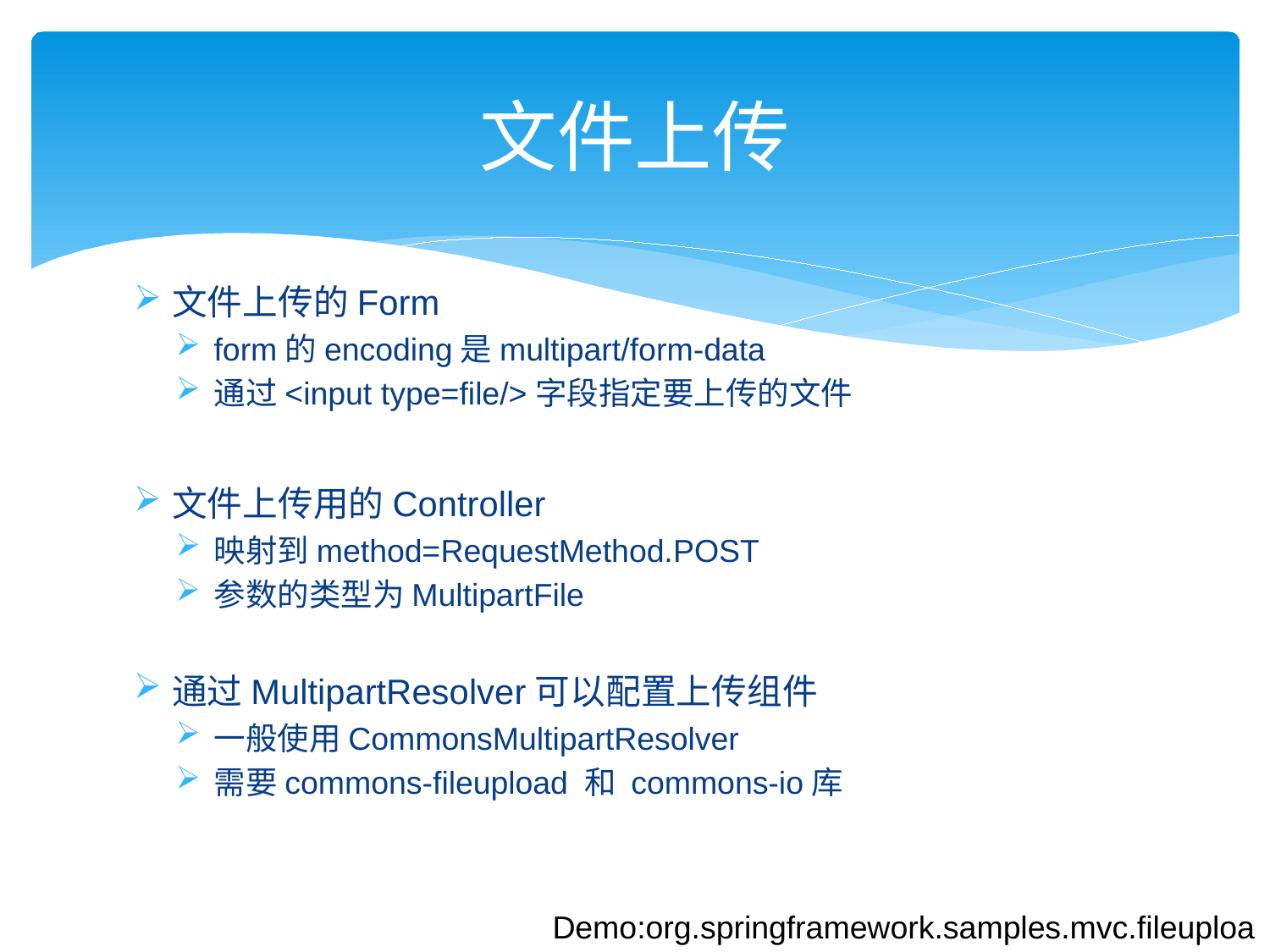

# 文件上传
文件上传的Form
form的encoding是multipart/form-data
通过<input type=file/>字段指定要上传的文件

文件上传用的Controller
映射到method=RequestMethod.POST
参数的类型为MultipartFile

通过MultipartResolver可以配置上传组件
一般使用CommonsMultipartResolver
需要commons-fileupload 和 commons-io库
Demo:org.springframework.samples.mvc.fileupload